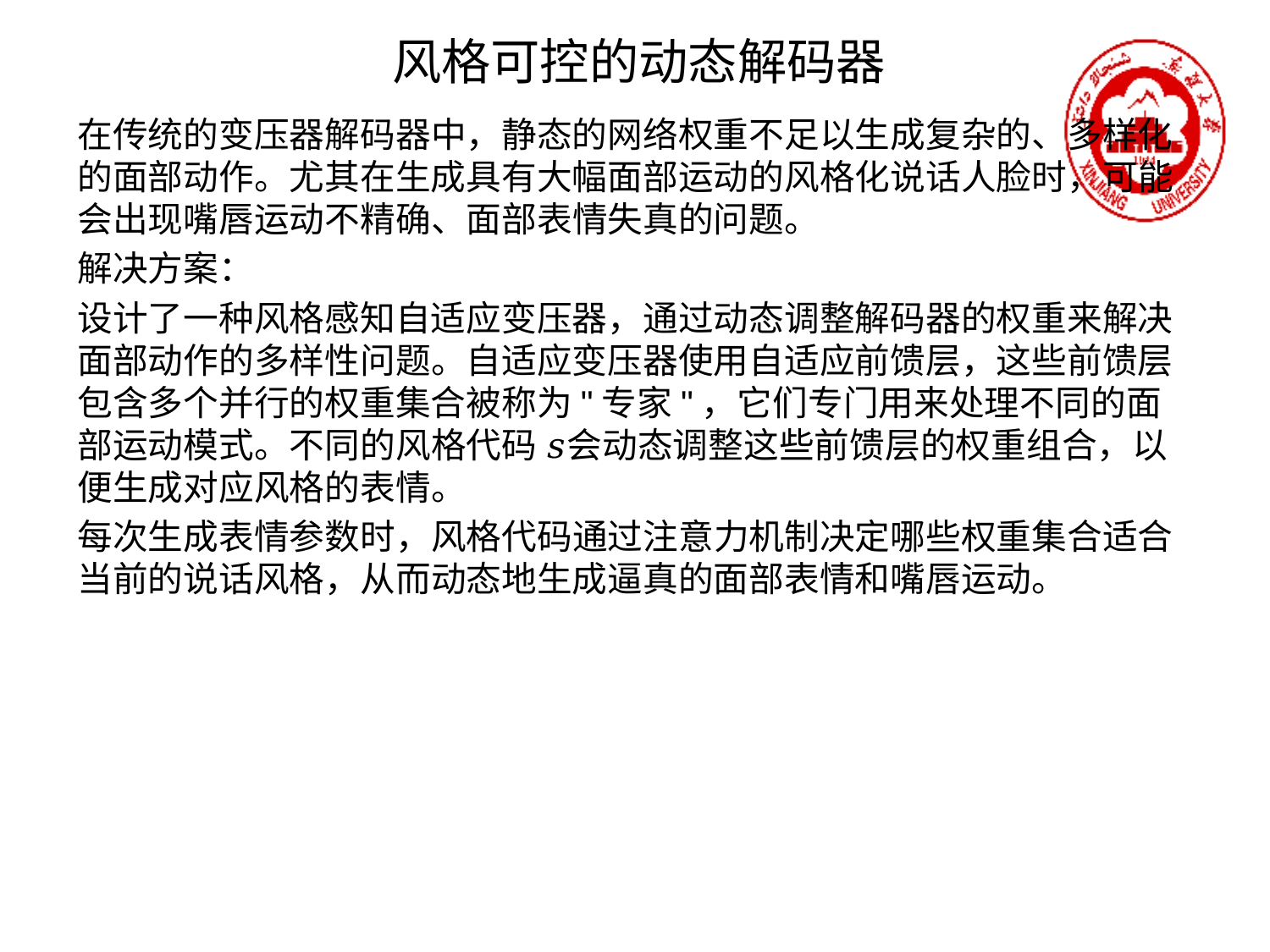

风格可控的动态解码器
在传统的变压器解码器中，静态的网络权重不足以生成复杂的、多样化的面部动作。尤其在生成具有大幅面部运动的风格化说话人脸时，可能会出现嘴唇运动不精确、面部表情失真的问题。
解决方案：
设计了一种风格感知自适应变压器，通过动态调整解码器的权重来解决面部动作的多样性问题。自适应变压器使用自适应前馈层，这些前馈层包含多个并行的权重集合被称为"专家"，它们专门用来处理不同的面部运动模式。不同的风格代码 𝑠会动态调整这些前馈层的权重组合，以便生成对应风格的表情。
每次生成表情参数时，风格代码通过注意力机制决定哪些权重集合适合当前的说话风格，从而动态地生成逼真的面部表情和嘴唇运动。